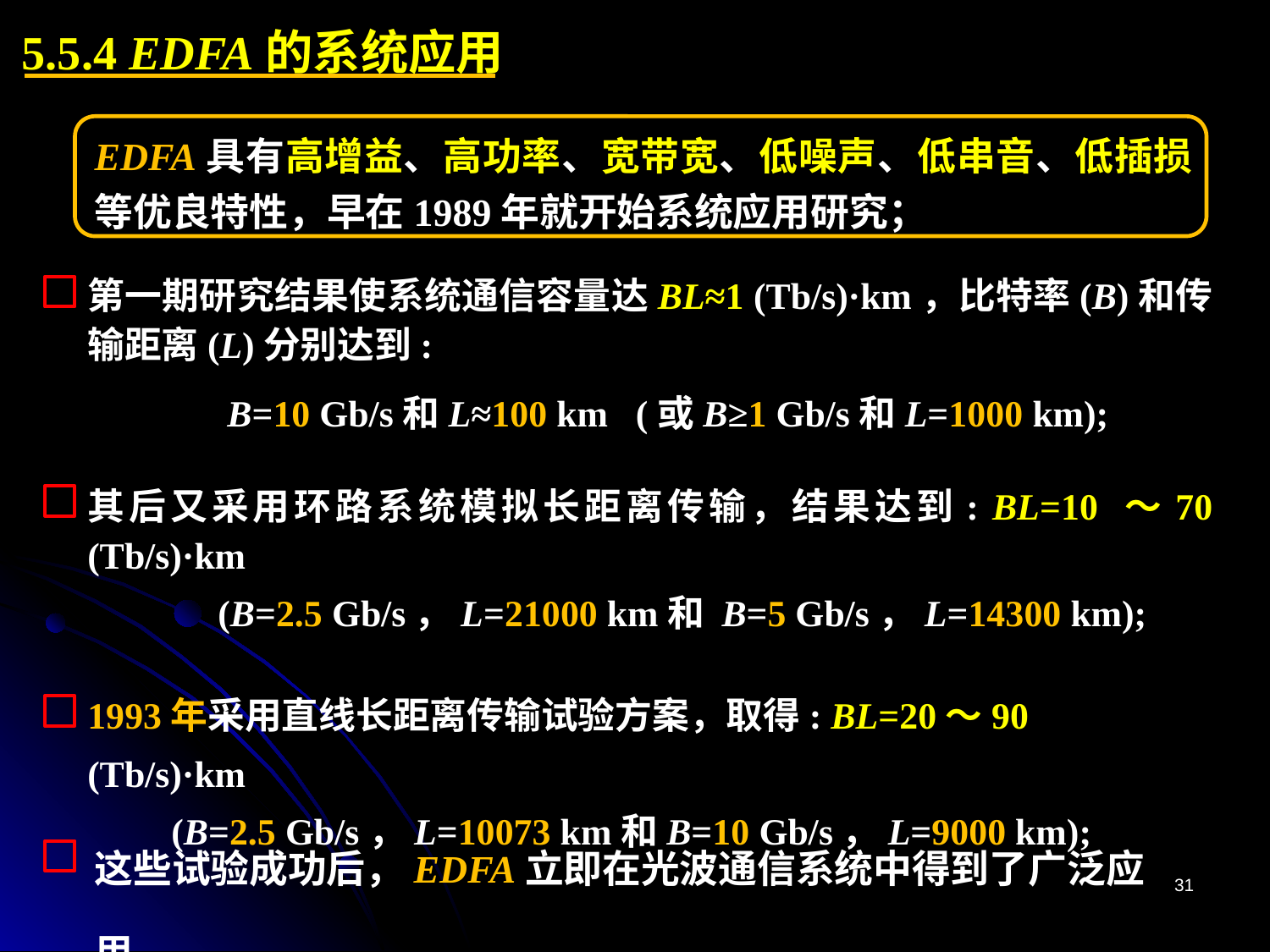

5.5.4 EDFA的系统应用
EDFA具有高增益、高功率、宽带宽、低噪声、低串音、低插损等优良特性，早在1989年就开始系统应用研究；

第一期研究结果使系统通信容量达BL≈1 (Tb/s)·km，比特率(B)和传输距离(L)分别达到:
               B=10 Gb/s和L≈100 km   (或B≥1 Gb/s和L=1000 km);

其后又采用环路系统模拟长距离传输，结果达到: BL=10 ～70 (Tb/s)·km
              (B=2.5 Gb/s，L=21000 km和 B=5 Gb/s，L=14300 km);

1993年采用直线长距离传输试验方案，取得: BL=20～90 (Tb/s)·km
         (B=2.5 Gb/s，L=10073 km和B=10 Gb/s，L=9000 km);

这些试验成功后，EDFA立即在光波通信系统中得到了广泛应用。

31